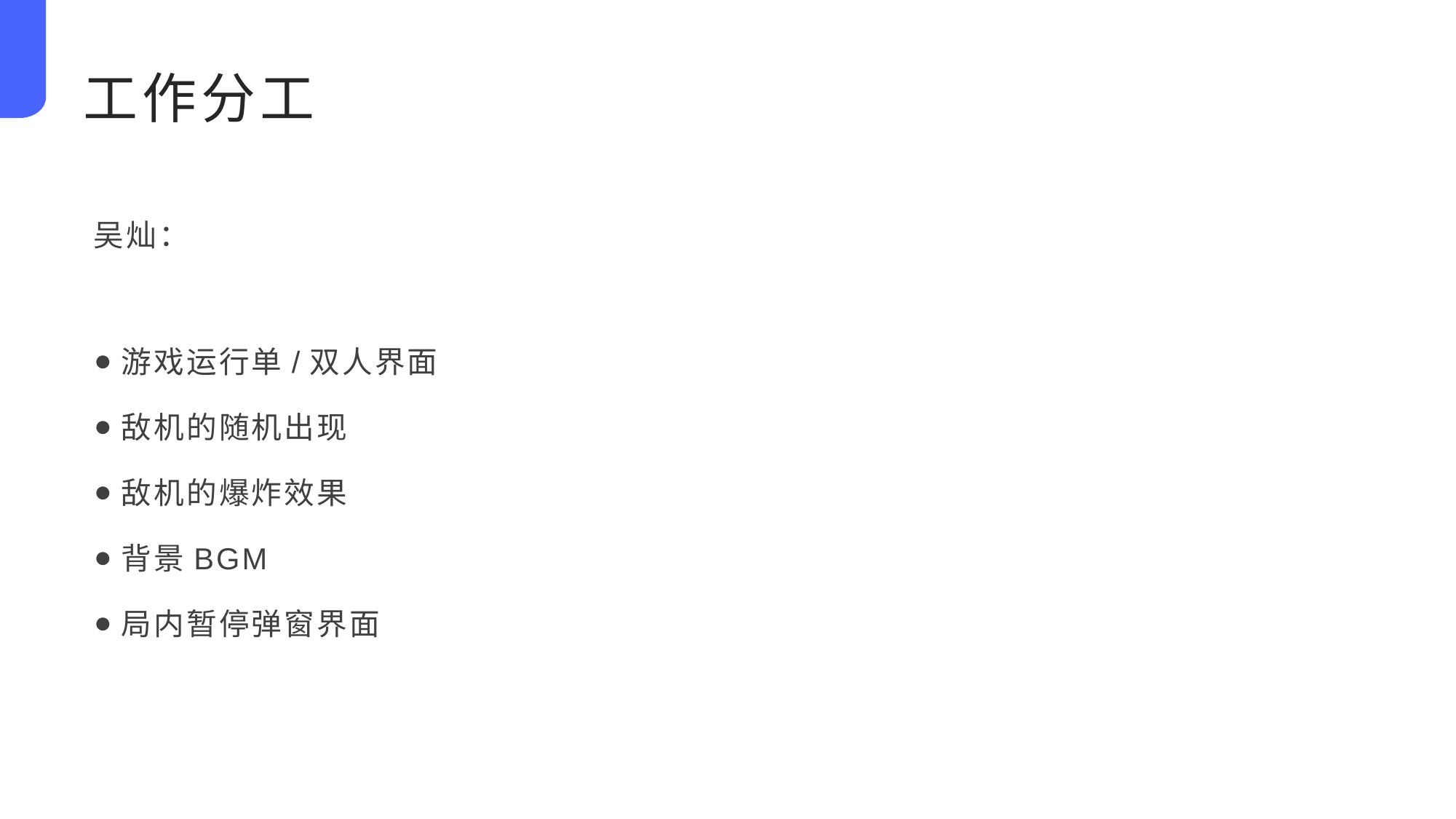

工作分工

吴灿：

游戏运行单/双人界面
敌机的随机出现
敌机的爆炸效果
背景BGM
局内暂停弹窗界面